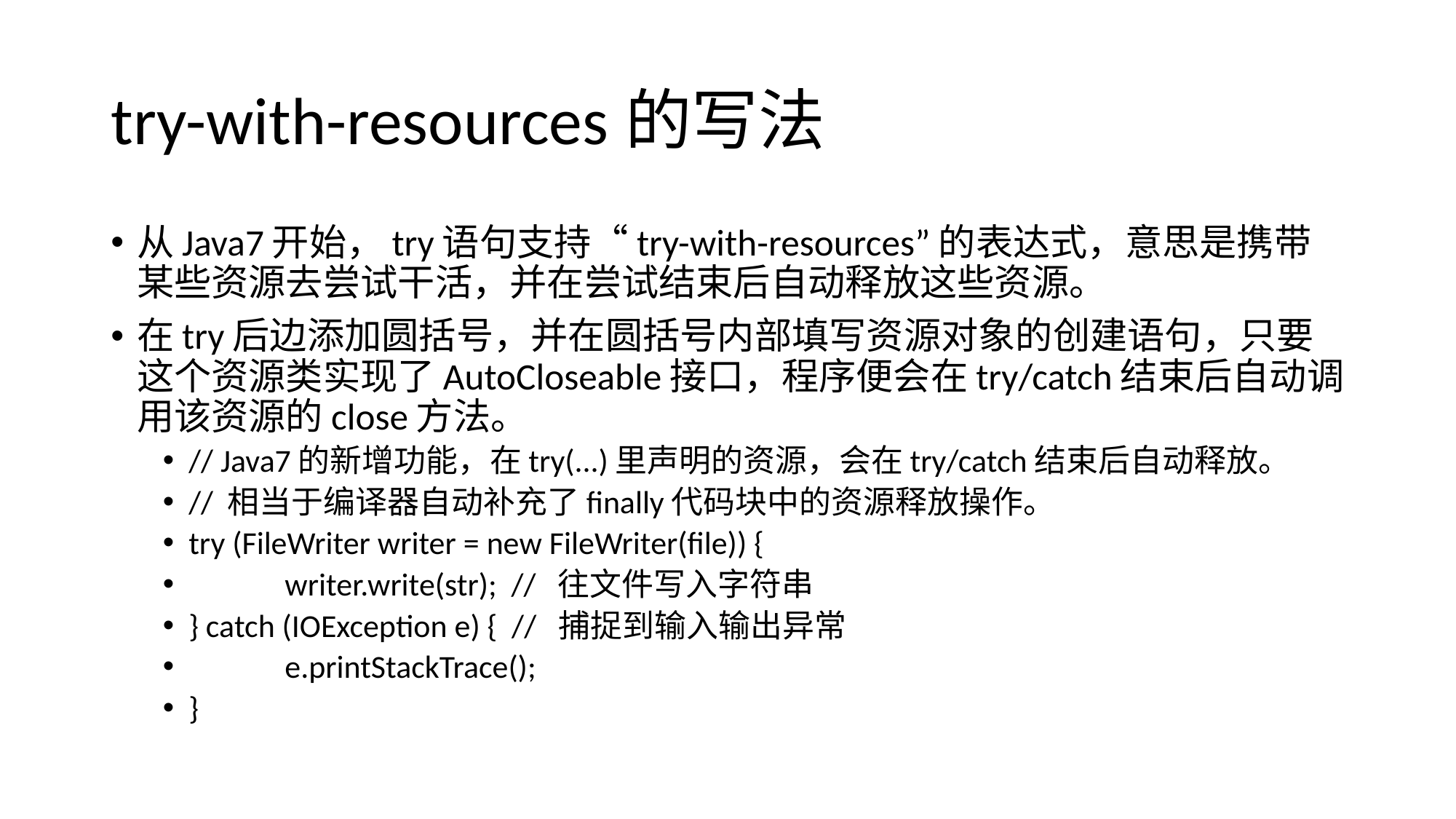

# try-with-resources的写法
从Java7开始，try语句支持“try-with-resources”的表达式，意思是携带某些资源去尝试干活，并在尝试结束后自动释放这些资源。
在try后边添加圆括号，并在圆括号内部填写资源对象的创建语句，只要这个资源类实现了AutoCloseable接口，程序便会在try/catch结束后自动调用该资源的close方法。
// Java7的新增功能，在try(...)里声明的资源，会在try/catch结束后自动释放。
// 相当于编译器自动补充了finally代码块中的资源释放操作。
try (FileWriter writer = new FileWriter(file)) {
	writer.write(str);  //  往文件写入字符串
} catch (IOException e) {  //  捕捉到输入输出异常
	e.printStackTrace();
}